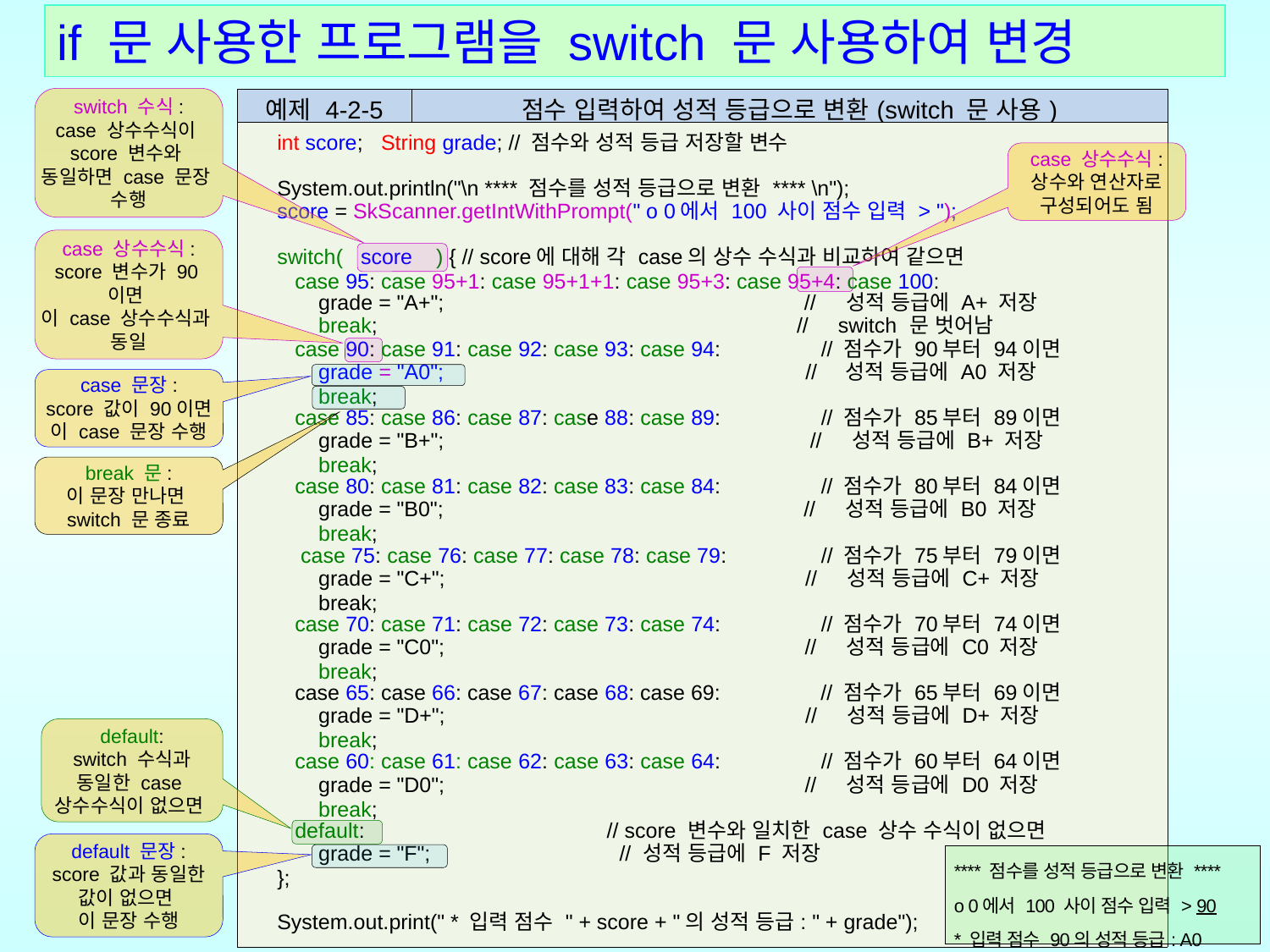

if 문 사용한 프로그램을 switch 문 사용하여 변경
switch 수식:
case 상수수식이
score 변수와  동일하면 case 문장
수행
| 예제 4-2-5 | 점수 입력하여 성적 등급으로 변환(switch 문 사용) |
| --- | --- |
| int score; String grade; // 점수와 성적 등급 저장할 변수 System.out.println("\n \*\*\*\* 점수를 성적 등급으로 변환 \*\*\*\* \n"); score = SkScanner.getIntWithPrompt(" o 0에서 100 사이 점수 입력 > "); switch( score ) { // score에 대해 각 case의 상수 수식과 비교하여 같으면 case 95: case 95+1: case 95+1+1: case 95+3: case 95+4: case 100: grade = "A+"; // 성적 등급에 A+ 저장 break; // switch 문 벗어남 case 90: case 91: case 92: case 93: case 94: // 점수가 90부터 94이면 grade = "A0"; // 성적 등급에 A0 저장 break; case 85: case 86: case 87: case 88: case 89: // 점수가 85부터 89이면 grade = "B+"; // 성적 등급에 B+ 저장 break; case 80: case 81: case 82: case 83: case 84: // 점수가 80부터 84이면 grade = "B0"; // 성적 등급에 B0 저장 break; case 75: case 76: case 77: case 78: case 79: // 점수가 75부터 79이면 grade = "C+"; // 성적 등급에 C+ 저장 break; case 70: case 71: case 72: case 73: case 74: // 점수가 70부터 74이면 grade = "C0"; // 성적 등급에 C0 저장 break; case 65: case 66: case 67: case 68: case 69: // 점수가 65부터 69이면 grade = "D+"; // 성적 등급에 D+ 저장 break; case 60: case 61: case 62: case 63: case 64: // 점수가 60부터 64이면 grade = "D0"; // 성적 등급에 D0 저장 break; default: // score 변수와 일치한 case 상수 수식이 없으면 grade = "F"; // 성적 등급에 F 저장 }; System.out.print(" \* 입력 점수 " + score + "의 성적 등급: " + grade"); |  |
case 상수수식:
상수와 연산자로 구성되어도 됨
case 상수수식:
score 변수가 90이면
이 case 상수수식과
동일

case 문장:
score 값이 90이면 이 case 문장 수행

break 문:
이 문장 만나면
switch 문 종료
default:
switch 수식과 동일한 case
상수수식이 없으면

default 문장:
score 값과 동일한 값이 없으면
이 문장 수행

| \*\*\*\* 점수를 성적 등급으로 변환 \*\*\*\* o 0에서 100 사이 점수 입력 > 90 \* 입력 점수 90의 성적 등급: A0 |
| --- |